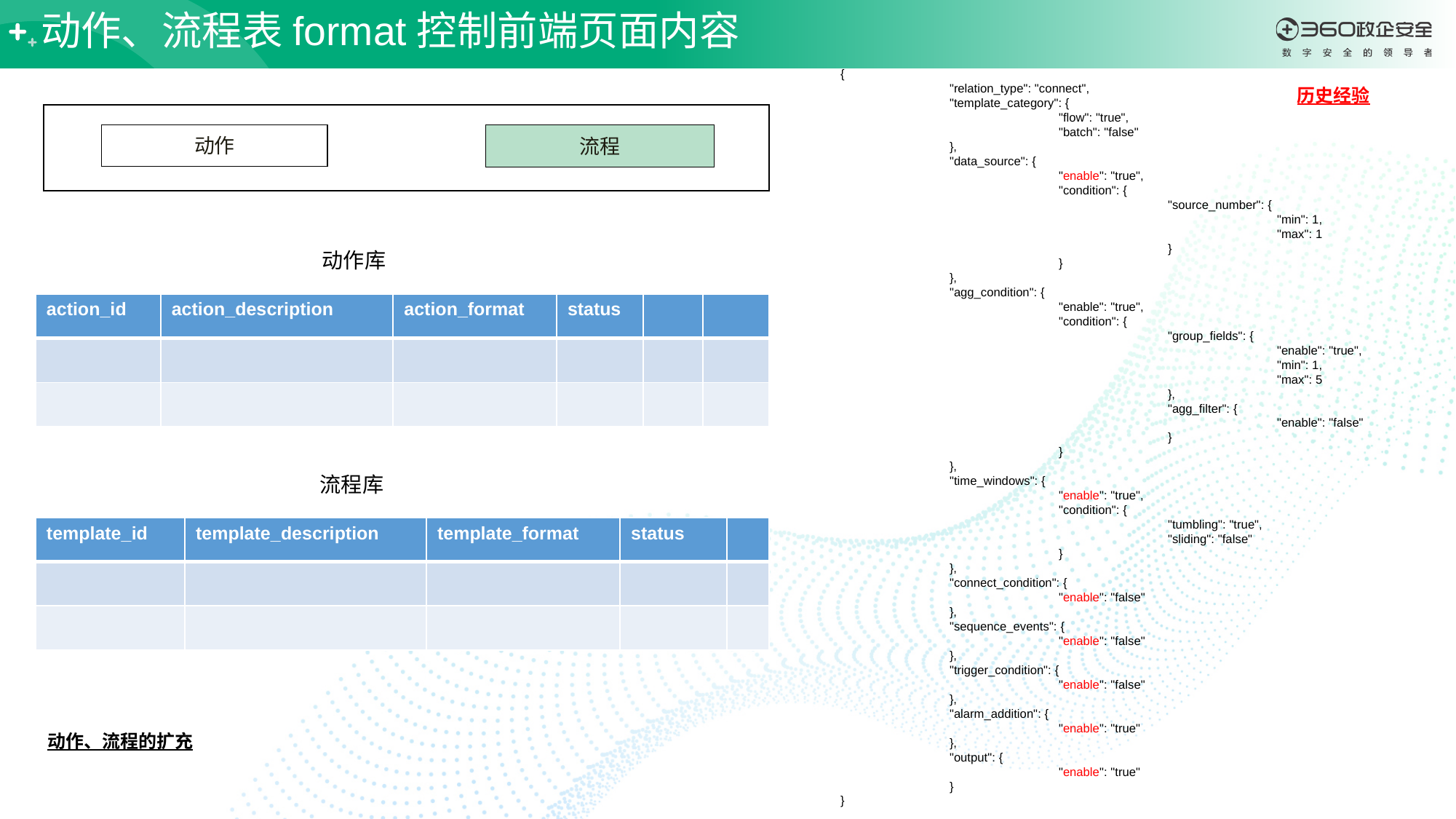

动作、流程表format控制前端页面内容
{
	"relation_type": "connect",
	"template_category": {
		"flow": "true",
		"batch": "false"
	},
	"data_source": {
		"enable": "true",
		"condition": {
			"source_number": {
				"min": 1,
				"max": 1
			}
		}
	},
	"agg_condition": {
		"enable": "true",
		"condition": {
			"group_fields": {
				"enable": "true",
				"min": 1,
				"max": 5
			},
			"agg_filter": {
				"enable": "false"
			}
		}
	},
	"time_windows": {
		"enable": "true",
		"condition": {
			"tumbling": "true",
			"sliding": "false"
		}
	},
	"connect_condition": {
		"enable": "false"
	},
	"sequence_events": {
		"enable": "false"
	},
	"trigger_condition": {
		"enable": "false"
	},
	"alarm_addition": {
		"enable": "true"
	},
	"output": {
		"enable": "true"
	}
}
历史经验

动作
流程
动作库
| action\_id | action\_description | action\_format | status |  |  |
| --- | --- | --- | --- | --- | --- |
|  |  |  |  |  |  |
|  |  |  |  |  |  |
流程库
| template\_id | template\_description | template\_format | status |  |
| --- | --- | --- | --- | --- |
|  |  |  |  |  |
|  |  |  |  |  |
动作、流程的扩充